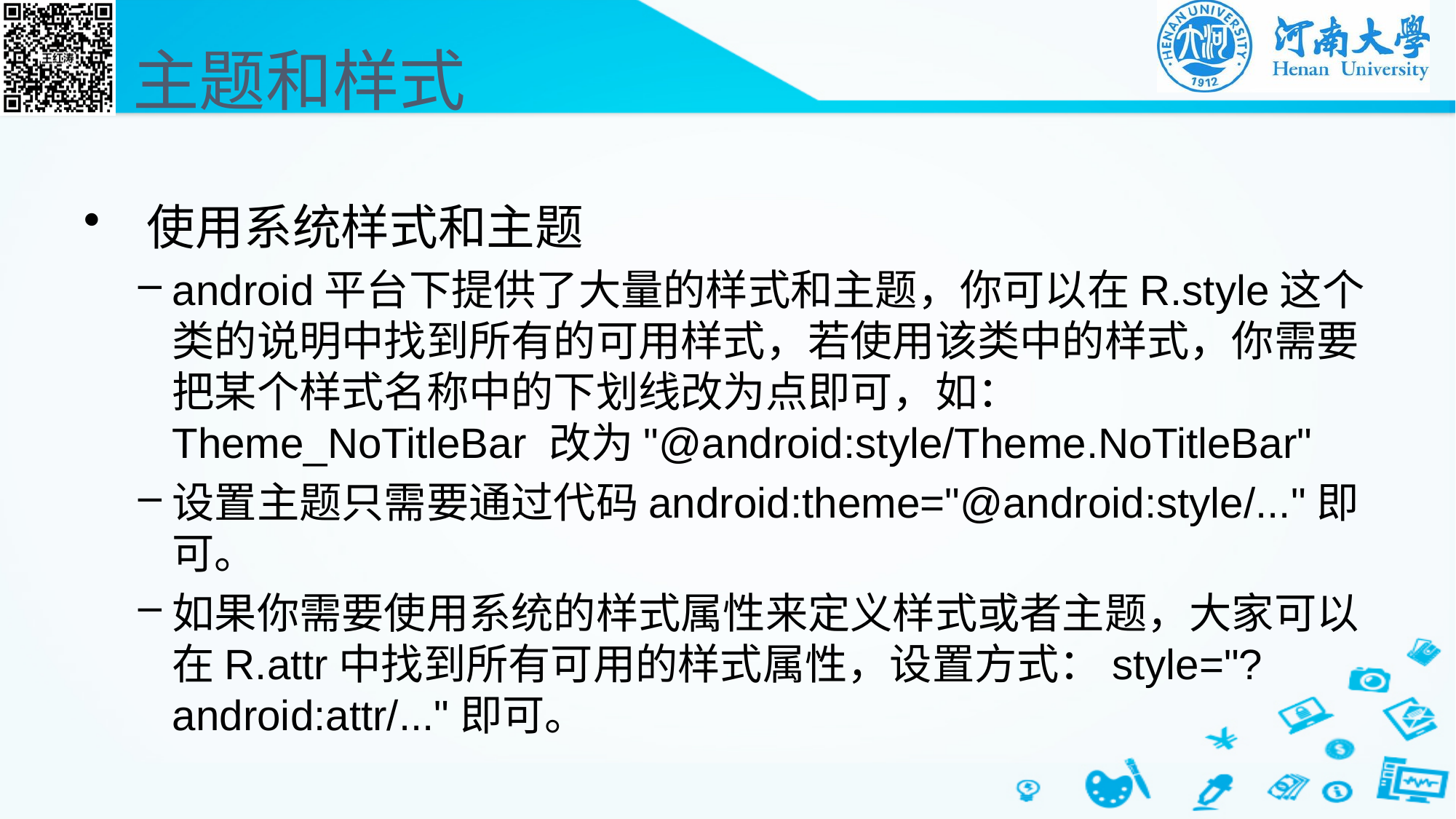

# 主题和样式
 使用系统样式和主题
android平台下提供了大量的样式和主题，你可以在R.style这个类的说明中找到所有的可用样式，若使用该类中的样式，你需要把某个样式名称中的下划线改为点即可，如：Theme_NoTitleBar 改为"@android:style/Theme.NoTitleBar"
设置主题只需要通过代码android:theme="@android:style/..."即可。
如果你需要使用系统的样式属性来定义样式或者主题，大家可以在R.attr中找到所有可用的样式属性，设置方式：style="?android:attr/..."即可。